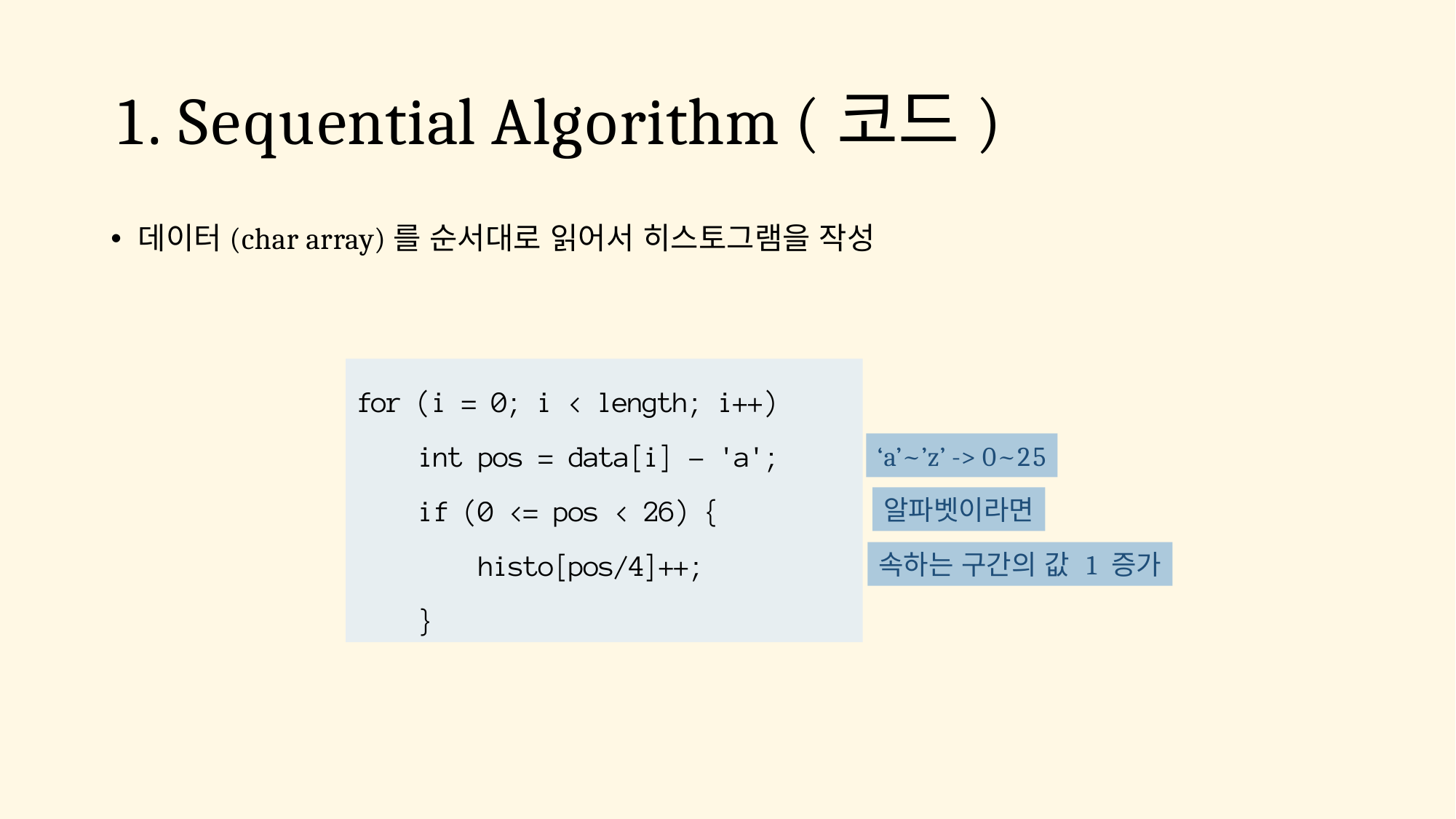

# 1. Sequential Algorithm (코드)
데이터(char array)를 순서대로 읽어서 히스토그램을 작성

for (i = 0; i < length; i++)
    int pos = data[i] - 'a';
    if (0 <= pos < 26) {
        histo[pos/4]++;
    }
‘a’~’z’ -> 0~25
알파벳이라면
속하는 구간의 값 1 증가